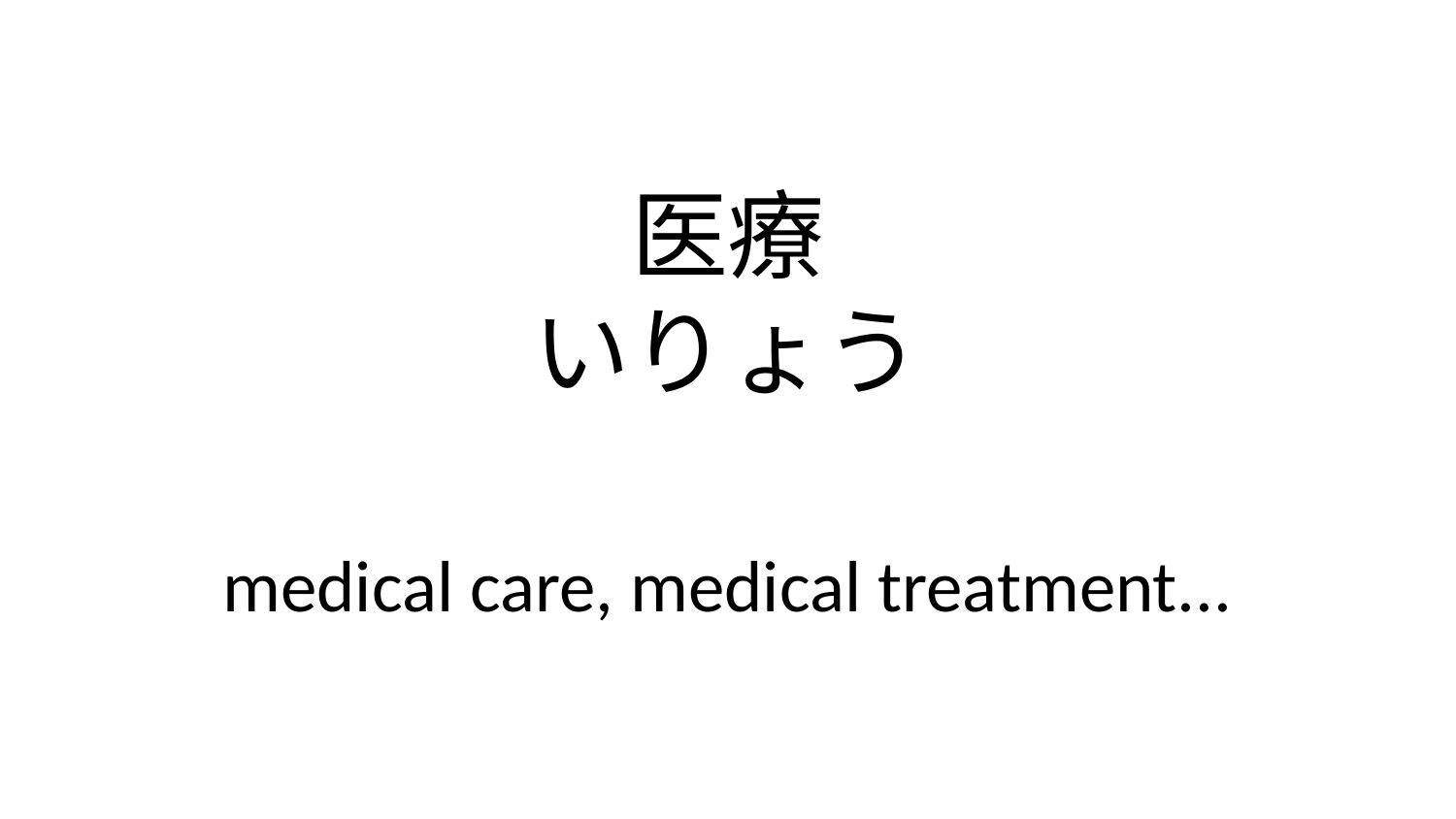

医療
いりょう
medical care, medical treatment...
59-60